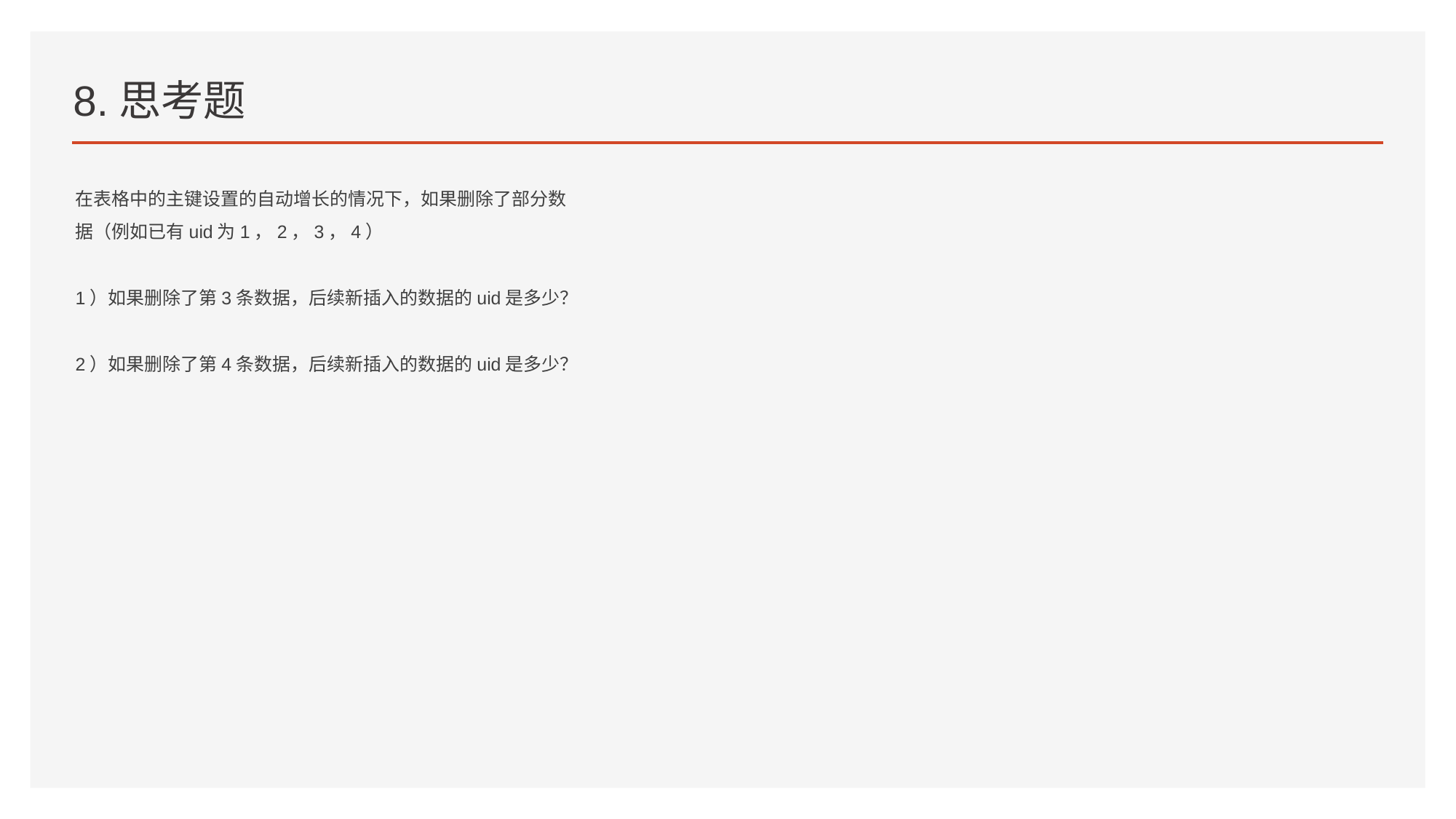

# 8.思考题
在表格中的主键设置的自动增长的情况下，如果删除了部分数据（例如已有uid为1，2，3，4）
1）如果删除了第3条数据，后续新插入的数据的uid是多少？
2）如果删除了第4条数据，后续新插入的数据的uid是多少？